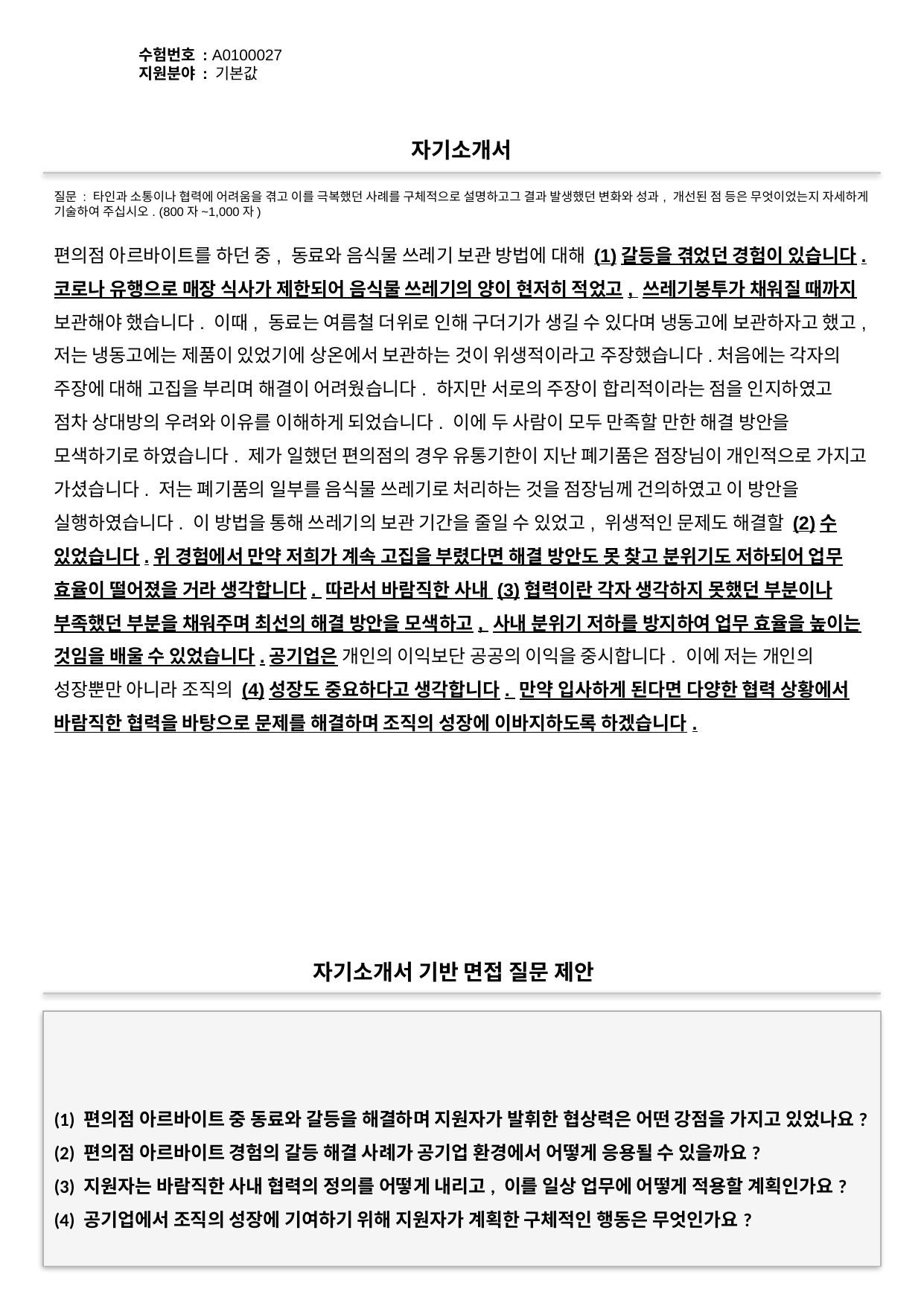

수험번호 : A0100027
지원분야 : 기본값
#

자기소개서

질문 : 타인과 소통이나 협력에 어려움을 겪고 이를 극복했던 사례를 구체적으로 설명하고그 결과 발생했던 변화와 성과, 개선된 점 등은 무엇이었는지 자세하게 기술하여 주십시오. (800자~1,000자)

편의점 아르바이트를 하던 중, 동료와 음식물 쓰레기 보관 방법에 대해 (1)갈등을 겪었던 경험이 있습니다. 코로나 유행으로 매장 식사가 제한되어 음식물 쓰레기의 양이 현저히 적었고, 쓰레기봉투가 채워질 때까지 보관해야 했습니다. 이때, 동료는 여름철 더위로 인해 구더기가 생길 수 있다며 냉동고에 보관하자고 했고, 저는 냉동고에는 제품이 있었기에 상온에서 보관하는 것이 위생적이라고 주장했습니다.처음에는 각자의 주장에 대해 고집을 부리며 해결이 어려웠습니다. 하지만 서로의 주장이 합리적이라는 점을 인지하였고 점차 상대방의 우려와 이유를 이해하게 되었습니다. 이에 두 사람이 모두 만족할 만한 해결 방안을 모색하기로 하였습니다. 제가 일했던 편의점의 경우 유통기한이 지난 폐기품은 점장님이 개인적으로 가지고 가셨습니다. 저는 폐기품의 일부를 음식물 쓰레기로 처리하는 것을 점장님께 건의하였고 이 방안을 실행하였습니다. 이 방법을 통해 쓰레기의 보관 기간을 줄일 수 있었고, 위생적인 문제도 해결할 (2)수 있었습니다.위 경험에서 만약 저희가 계속 고집을 부렸다면 해결 방안도 못 찾고 분위기도 저하되어 업무 효율이 떨어졌을 거라 생각합니다. 따라서 바람직한 사내 (3)협력이란 각자 생각하지 못했던 부분이나 부족했던 부분을 채워주며 최선의 해결 방안을 모색하고, 사내 분위기 저하를 방지하여 업무 효율을 높이는 것임을 배울 수 있었습니다.공기업은 개인의 이익보단 공공의 이익을 중시합니다. 이에 저는 개인의 성장뿐만 아니라 조직의 (4)성장도 중요하다고 생각합니다. 만약 입사하게 된다면 다양한 협력 상황에서 바람직한 협력을 바탕으로 문제를 해결하며 조직의 성장에 이바지하도록 하겠습니다.

자기소개서 기반 면접 질문 제안

(1) 편의점 아르바이트 중 동료와 갈등을 해결하며 지원자가 발휘한 협상력은 어떤 강점을 가지고 있었나요?
(2) 편의점 아르바이트 경험의 갈등 해결 사례가 공기업 환경에서 어떻게 응용될 수 있을까요?
(3) 지원자는 바람직한 사내 협력의 정의를 어떻게 내리고, 이를 일상 업무에 어떻게 적용할 계획인가요?
(4) 공기업에서 조직의 성장에 기여하기 위해 지원자가 계획한 구체적인 행동은 무엇인가요?